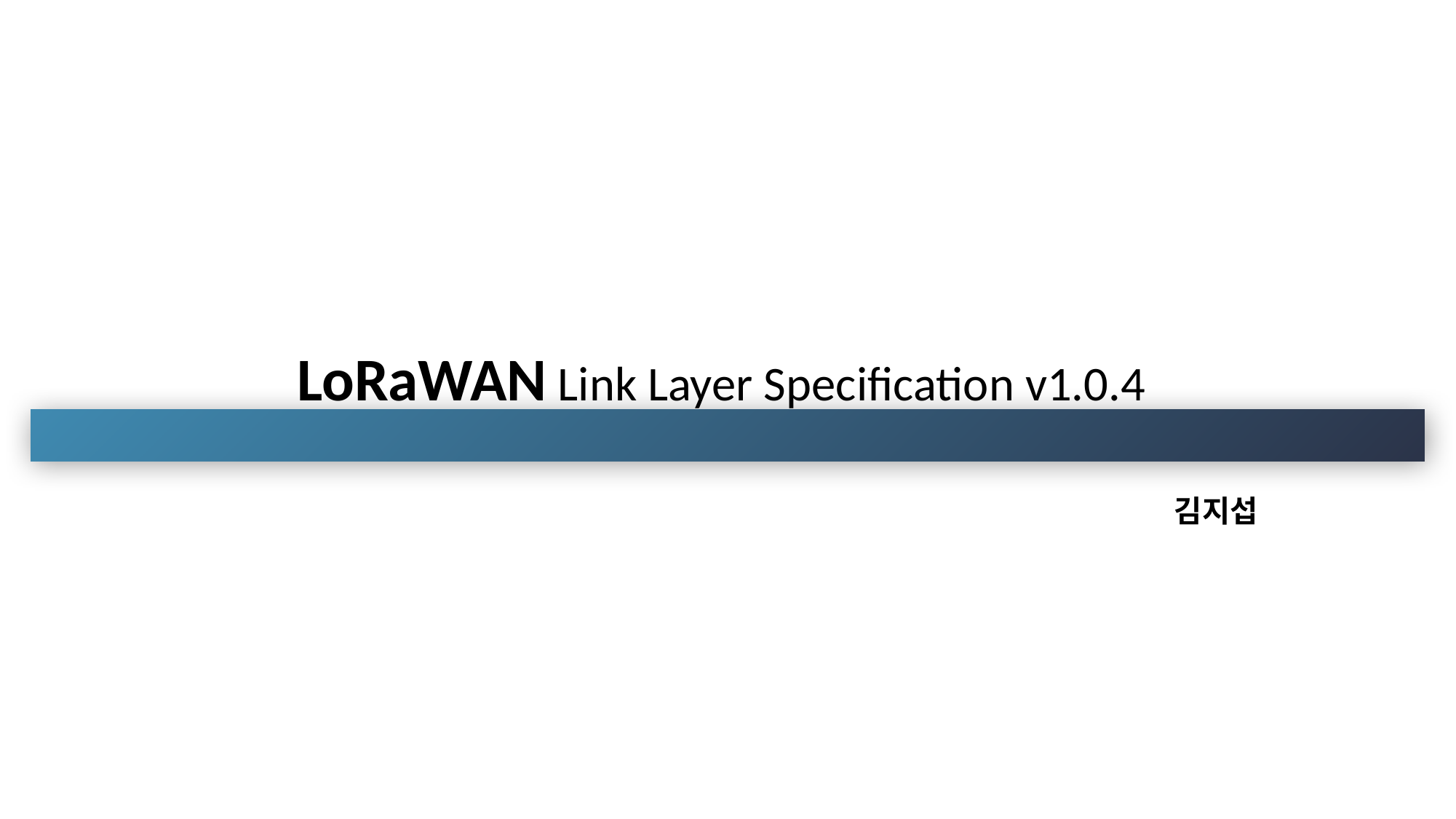

# LoRaWAN Link Layer Specification v1.0.4

김지섭